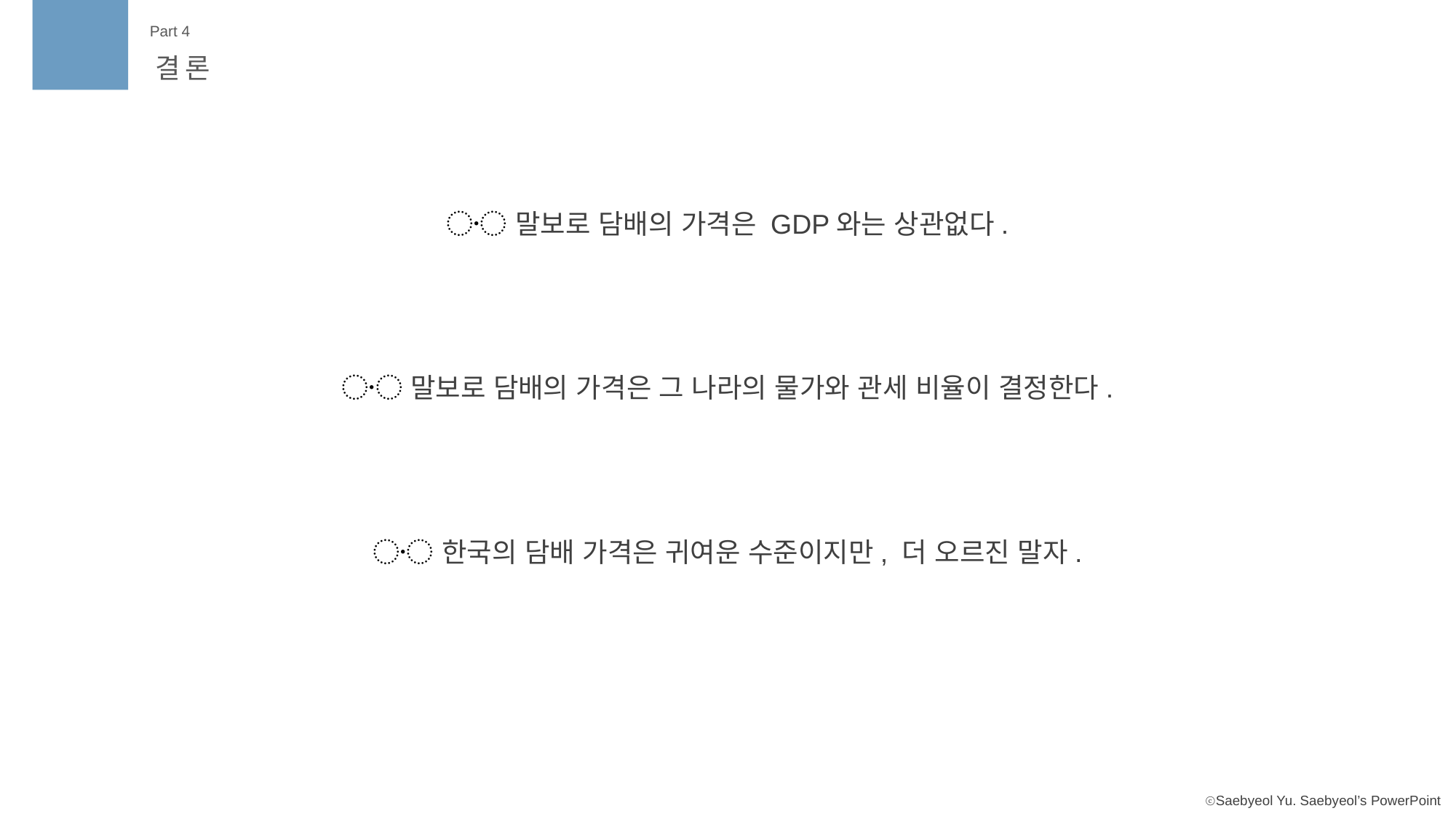

Part 4
결론
〮 말보로 담배의 가격은 GDP와는 상관없다.
〮 말보로 담배의 가격은 그 나라의 물가와 관세 비율이 결정한다.
〮 한국의 담배 가격은 귀여운 수준이지만, 더 오르진 말자.